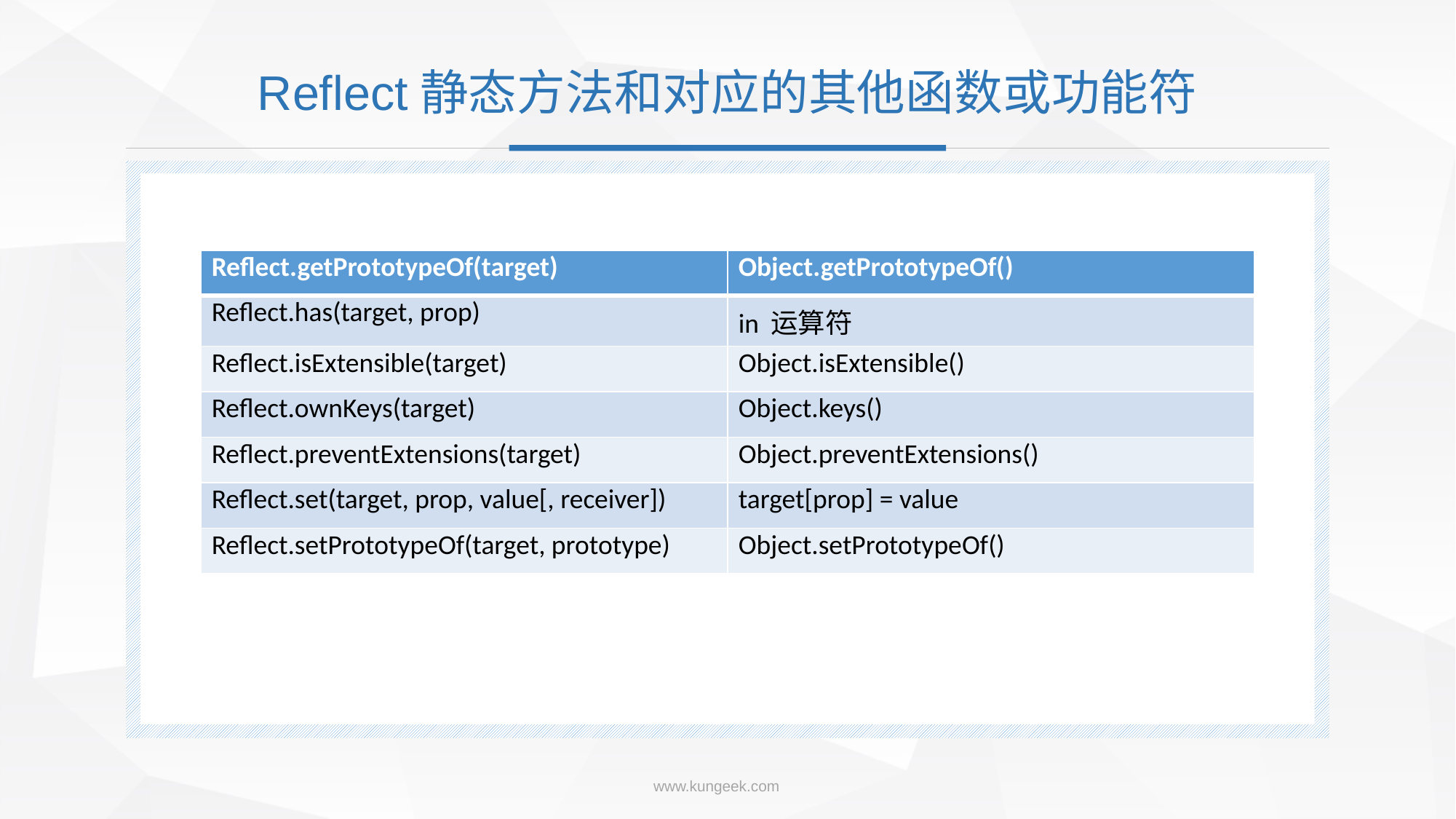

# Reflect静态方法和对应的其他函数或功能符
| Reflect.getPrototypeOf(target) | Object.getPrototypeOf() |
| --- | --- |
| Reflect.has(target, prop) | in 运算符 |
| Reflect.isExtensible(target) | Object.isExtensible() |
| Reflect.ownKeys(target) | Object.keys() |
| Reflect.preventExtensions(target) | Object.preventExtensions() |
| Reflect.set(target, prop, value[, receiver]) | target[prop] = value |
| Reflect.setPrototypeOf(target, prototype) | Object.setPrototypeOf() |